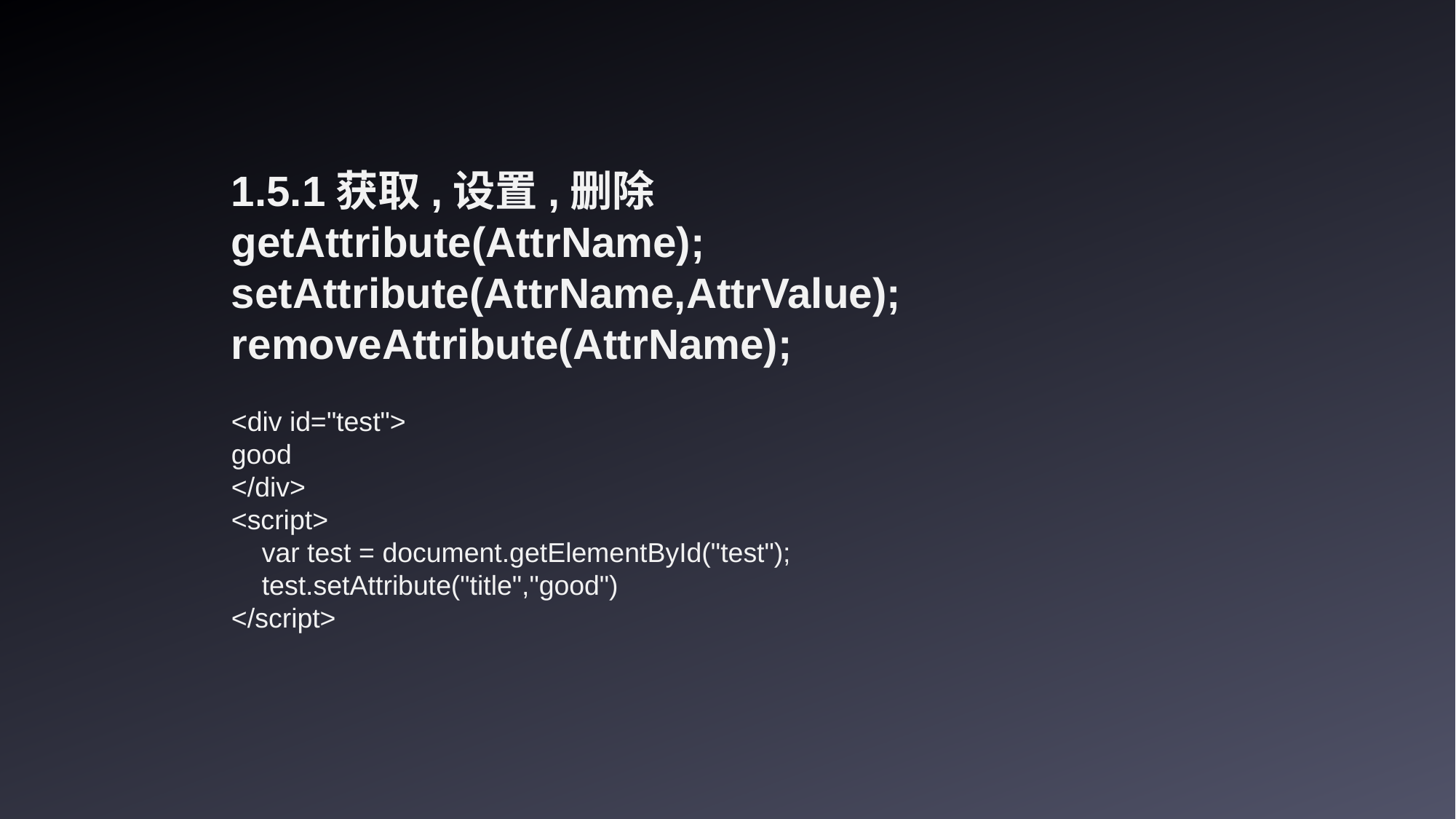

1.5.1获取,设置,删除
getAttribute(AttrName);
setAttribute(AttrName,AttrValue);
removeAttribute(AttrName);

<div id="test">
good
</div>
<script>
    var test = document.getElementById("test");
    test.setAttribute("title","good")
</script>